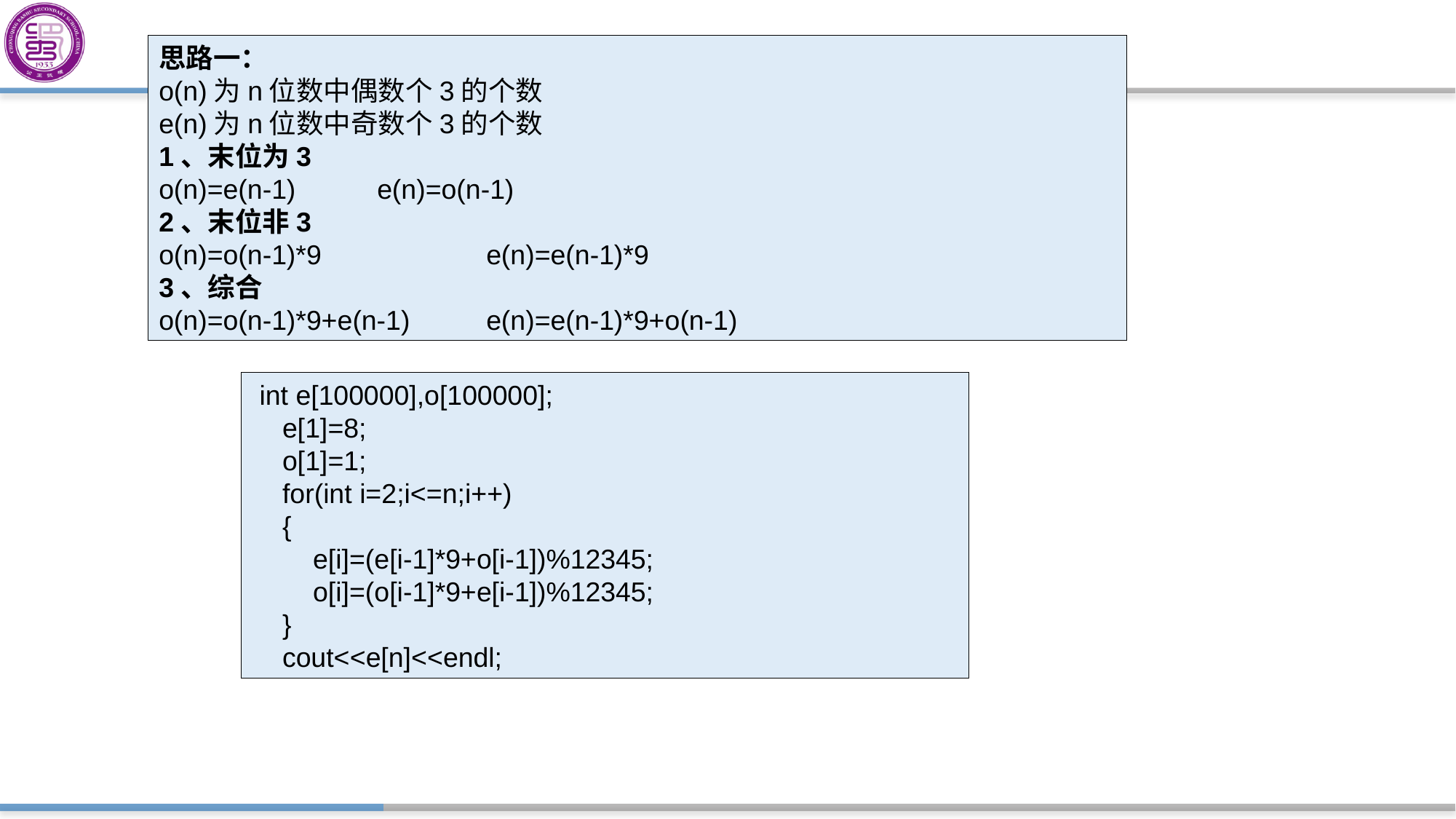

思路一：
o(n)为n位数中偶数个3的个数
e(n)为n位数中奇数个3的个数
1、末位为3
o(n)=e(n-1)	e(n)=o(n-1)
2、末位非3
o(n)=o(n-1)*9		e(n)=e(n-1)*9
3、综合
o(n)=o(n-1)*9+e(n-1)	e(n)=e(n-1)*9+o(n-1)
 int e[100000],o[100000];
    e[1]=8;
    o[1]=1;
    for(int i=2;i<=n;i++)
    {
        e[i]=(e[i-1]*9+o[i-1])%12345;
        o[i]=(o[i-1]*9+e[i-1])%12345;
    }
    cout<<e[n]<<endl;